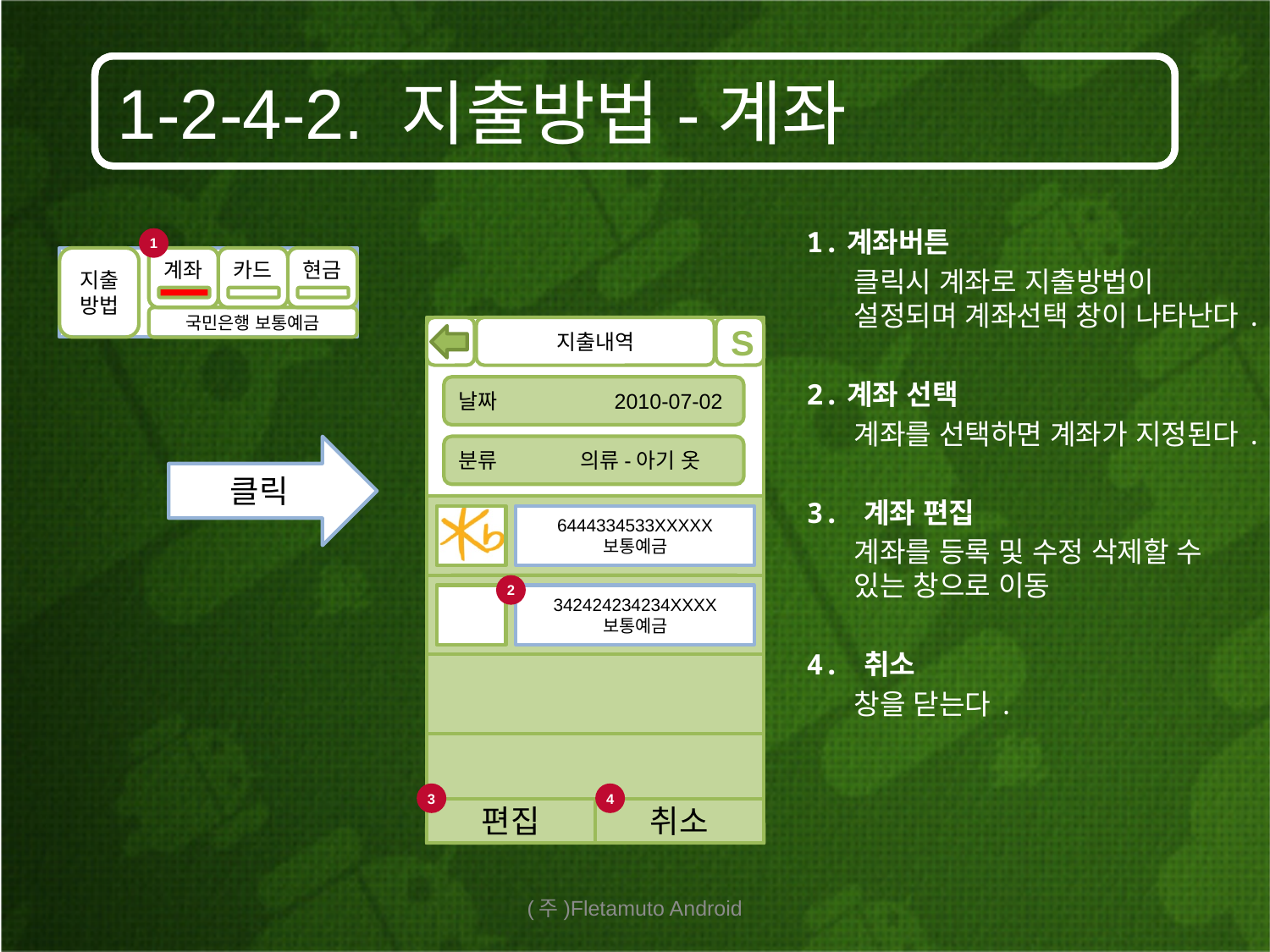

# 1-2-4-2. 지출방법-계좌
1.계좌버튼
	클릭시 계좌로 지출방법이 설정되며 계좌선택 창이 나타난다.

2.계좌 선택
	계좌를 선택하면 계좌가 지정된다.

3. 계좌 편집
	계좌를 등록 및 수정 삭제할 수 있는 창으로 이동

4. 취소
	창을 닫는다.

1

지출방법
계좌

카드

현금

국민은행 보통예금

지출내역
S
날짜	    2010-07-02
클릭
분류              의류-아기 옷

금액                   \0

6444334533XXXXX
보통예금

금액                   \0
2

342424234234XXXX
보통예금

지출방법
계좌

카드

현금

3
4
편집
취소
자주 사용되는 지출
(주)Fletamuto Android